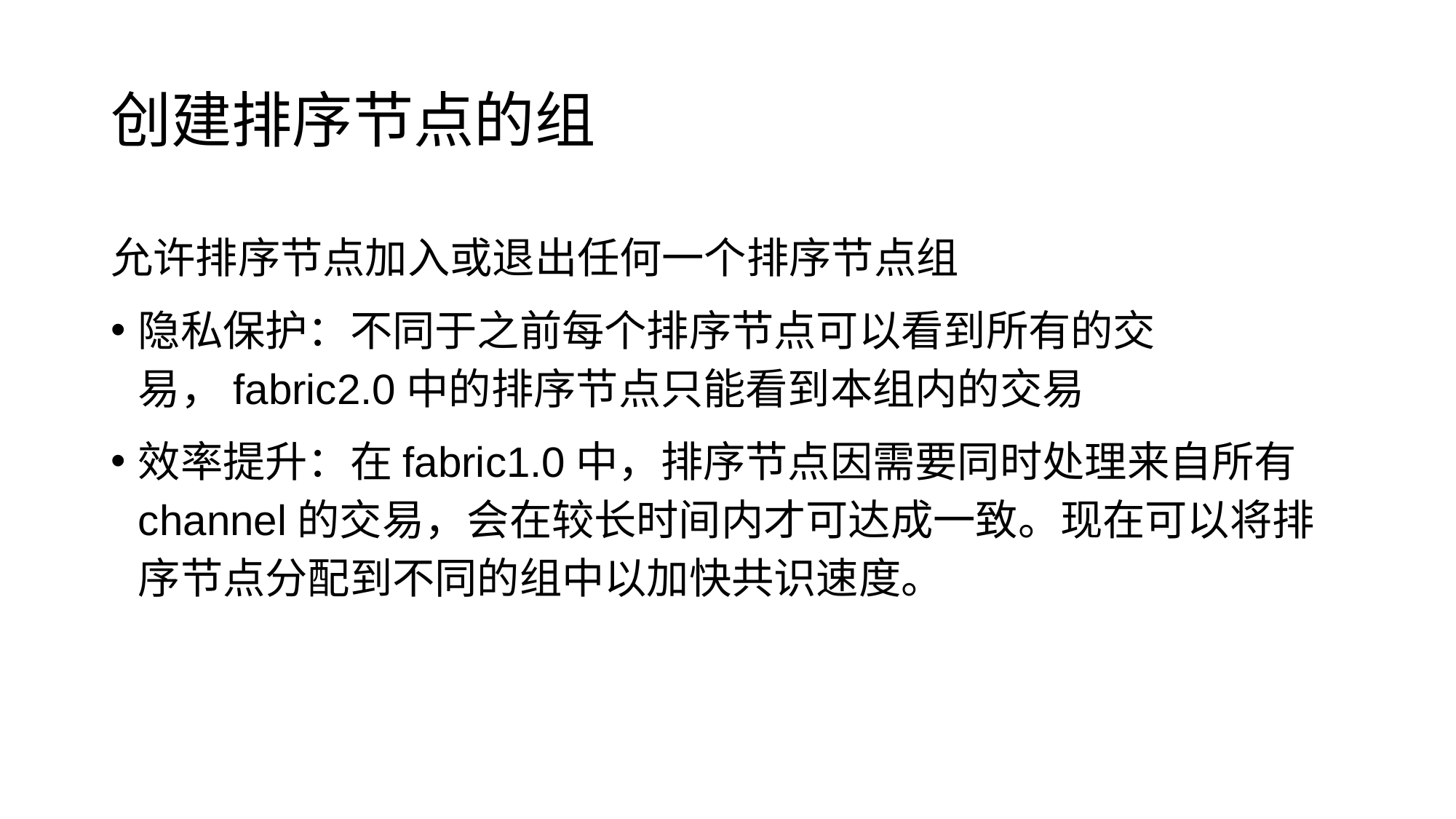

# 创建排序节点的组
允许排序节点加入或退出任何一个排序节点组
隐私保护：不同于之前每个排序节点可以看到所有的交易，fabric2.0中的排序节点只能看到本组内的交易
效率提升：在fabric1.0中，排序节点因需要同时处理来自所有channel的交易，会在较长时间内才可达成一致。现在可以将排序节点分配到不同的组中以加快共识速度。